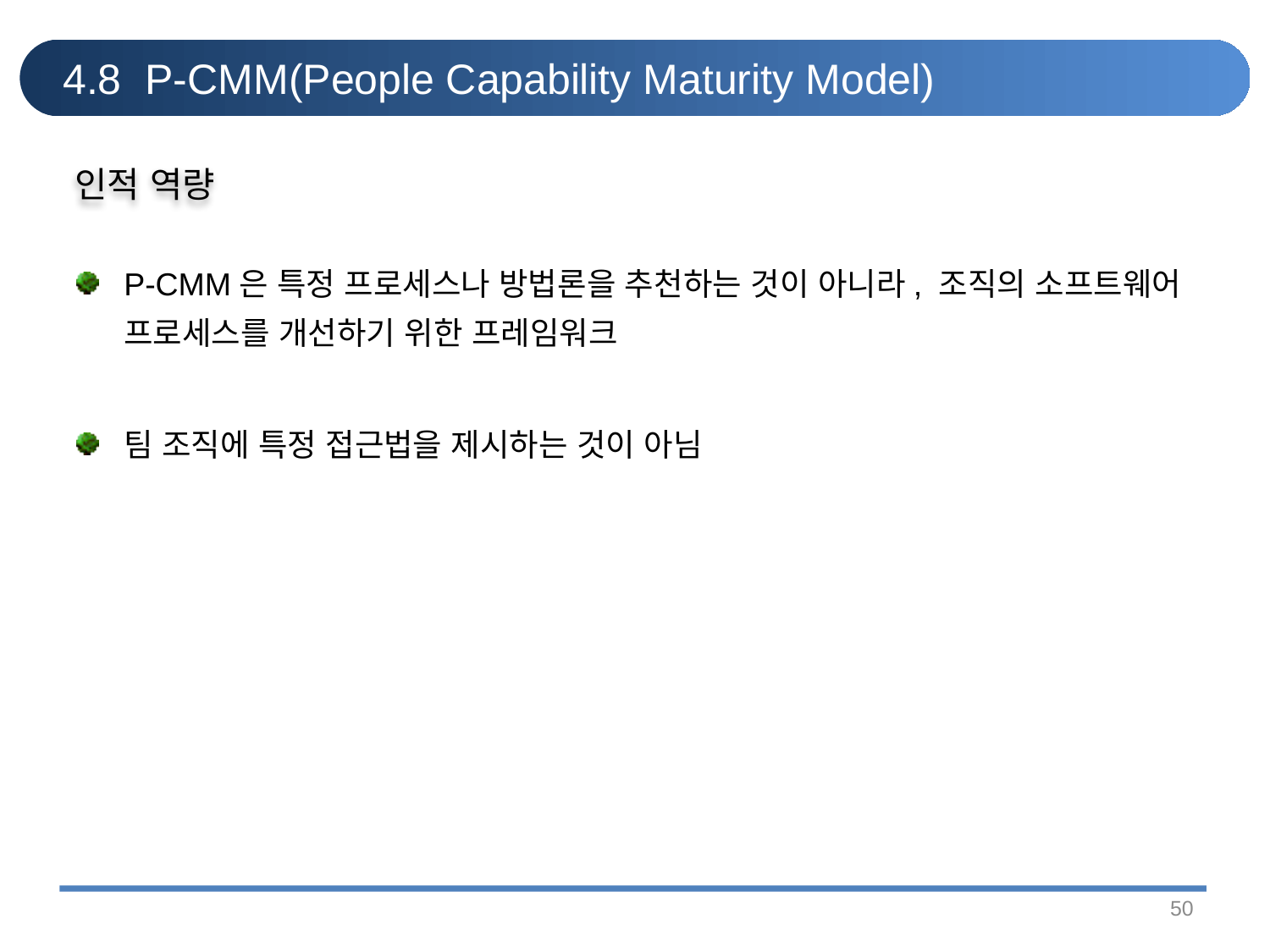

# 4.8  P-CMM(People Capability Maturity Model)
인적 역량
P-CMM은 특정 프로세스나 방법론을 추천하는 것이 아니라, 조직의 소프트웨어 프로세스를 개선하기 위한 프레임워크

팀 조직에 특정 접근법을 제시하는 것이 아님
50